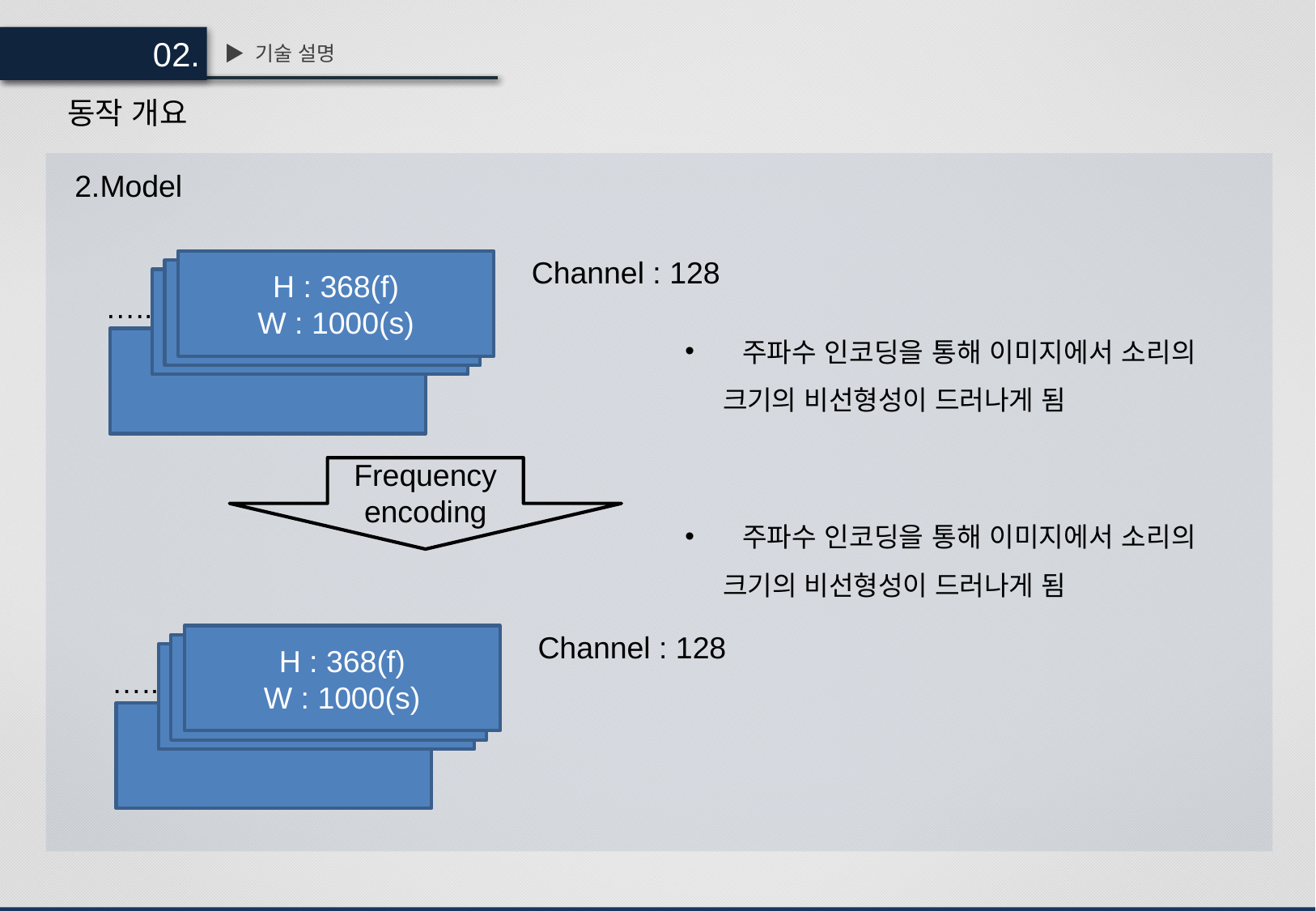

02.

▶ 기술 설명
동작 개요

2.Model
Channel : 128
H : 368(f)
W : 1000(s)
mel_spectrogram.py
mel_spectrogram.py
…..

  주파수 인코딩을 통해 이미지에서 소리의 크기의 비선형성이 드러나게 됨

Frequency
encoding
  주파수 인코딩을 통해 이미지에서 소리의 크기의 비선형성이 드러나게 됨
Channel : 128
H : 368(f)
W : 1000(s)
mel_spectrogram.py
mel_spectrogram.py
…..